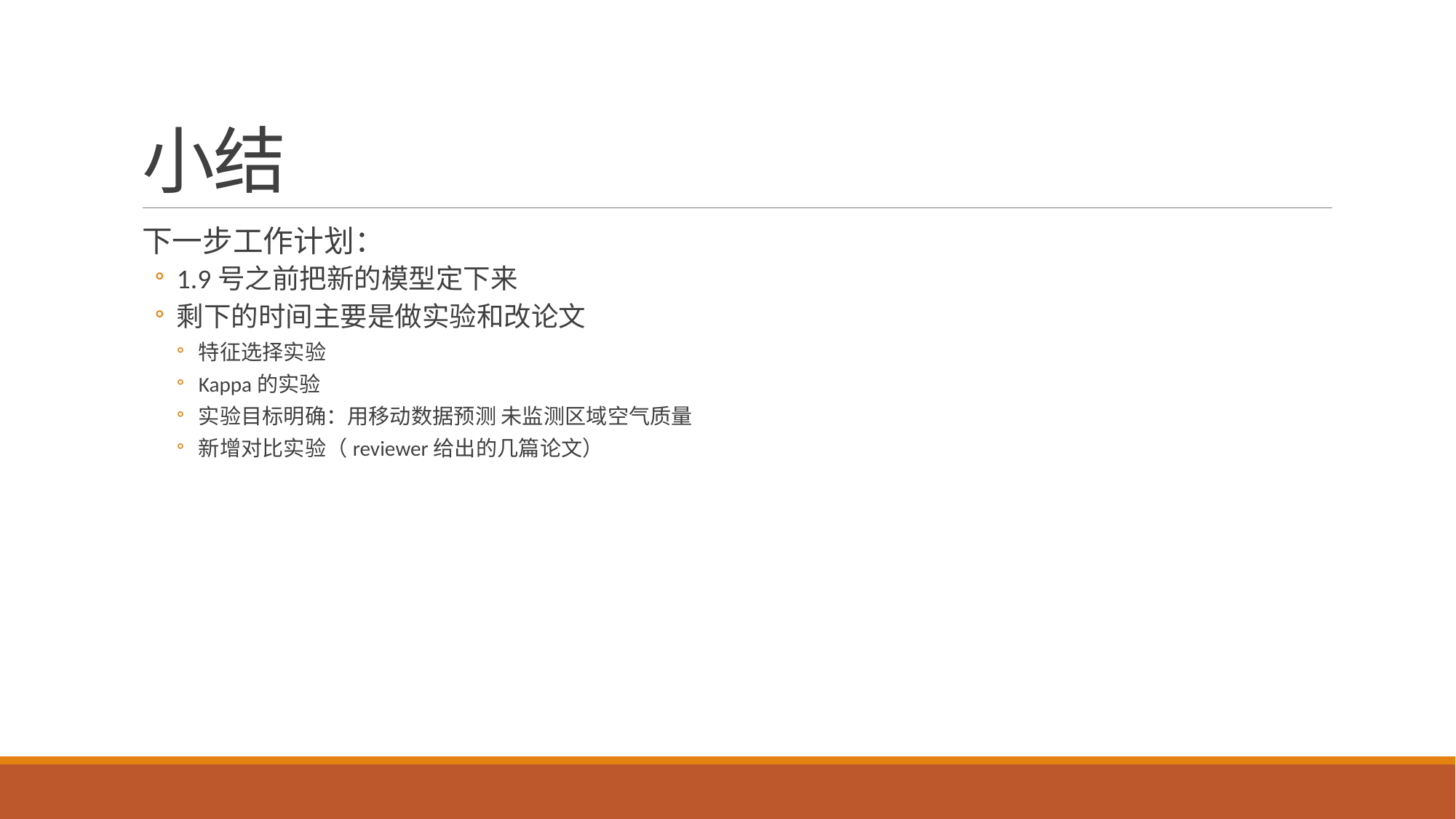

# 小结
下一步工作计划：
1.9号之前把新的模型定下来
剩下的时间主要是做实验和改论文
特征选择实验
Kappa的实验
实验目标明确：用移动数据预测 未监测区域空气质量
新增对比实验（reviewer给出的几篇论文）